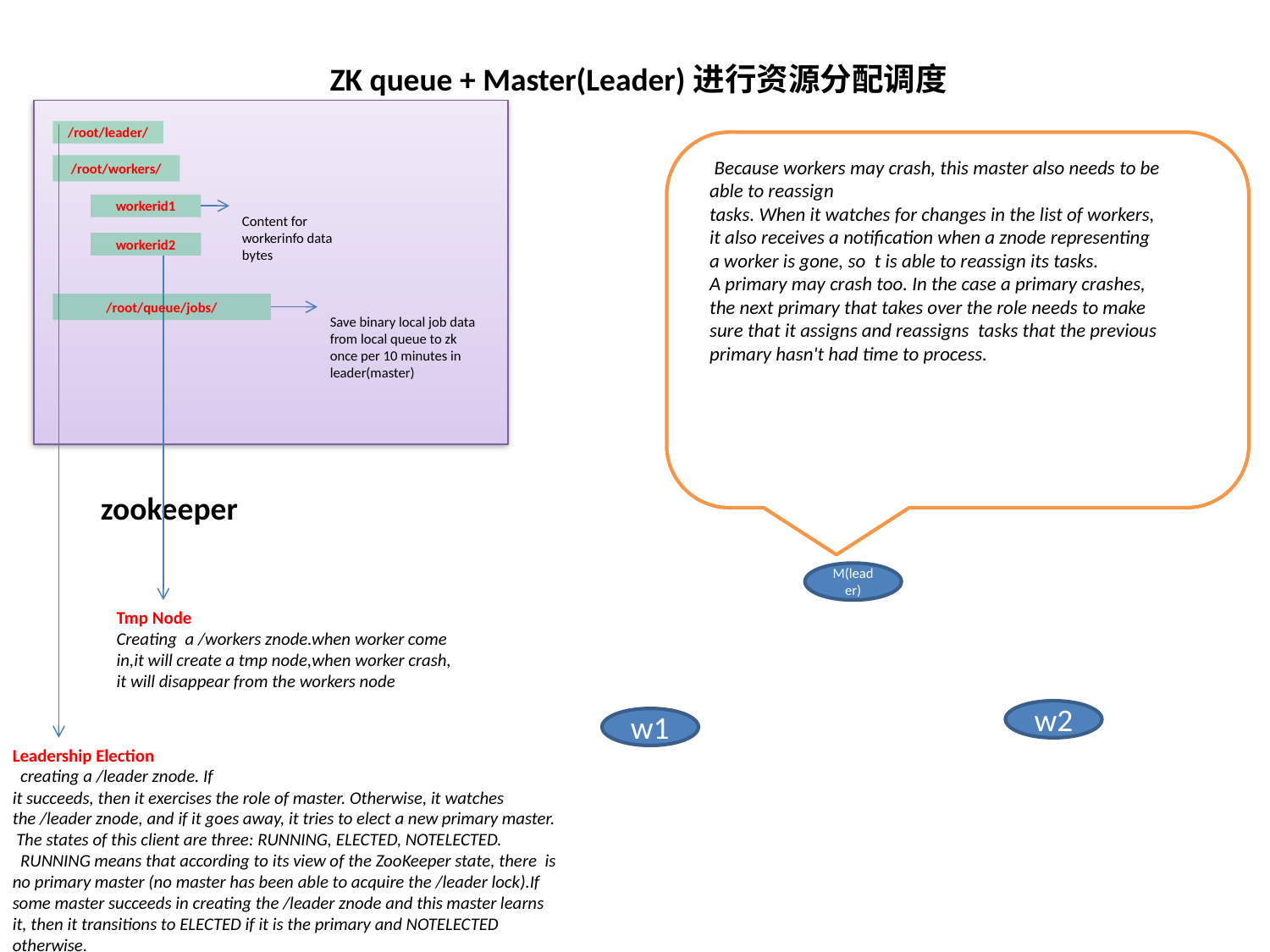

ZK queue + Master(Leader)进行资源分配调度

/root/leader/

 Because workers may crash, this master also needs to be able to reassign
tasks. When it watches for changes in the list of workers, it also receives a notification when a znode representing a worker is gone, so  t is able to reassign its tasks.
A primary may crash too. In the case a primary crashes, the next primary that takes over the role needs to make sure that it assigns and reassigns  tasks that the previous primary hasn't had time to process.
/root/workers/
workerid1
Content for workerinfo data bytes
workerid2
/root/queue/jobs/
Save binary local job data from local queue to zk once per 10 minutes in leader(master)
zookeeper
M(leader)
Tmp Node
Creating  a /workers znode.when worker come in,it will create a tmp node,when worker crash, it will disappear from the workers node
w2
w1
Leadership Election
  creating a /leader znode. If
it succeeds, then it exercises the role of master. Otherwise, it watches
the /leader znode, and if it goes away, it tries to elect a new primary master.
 The states of this client are three: RUNNING, ELECTED, NOTELECTED.
  RUNNING means that according to its view of the ZooKeeper state, there  is no primary master (no master has been able to acquire the /leader lock).If some master succeeds in creating the /leader znode and this master learns it, then it transitions to ELECTED if it is the primary and NOTELECTED otherwise.